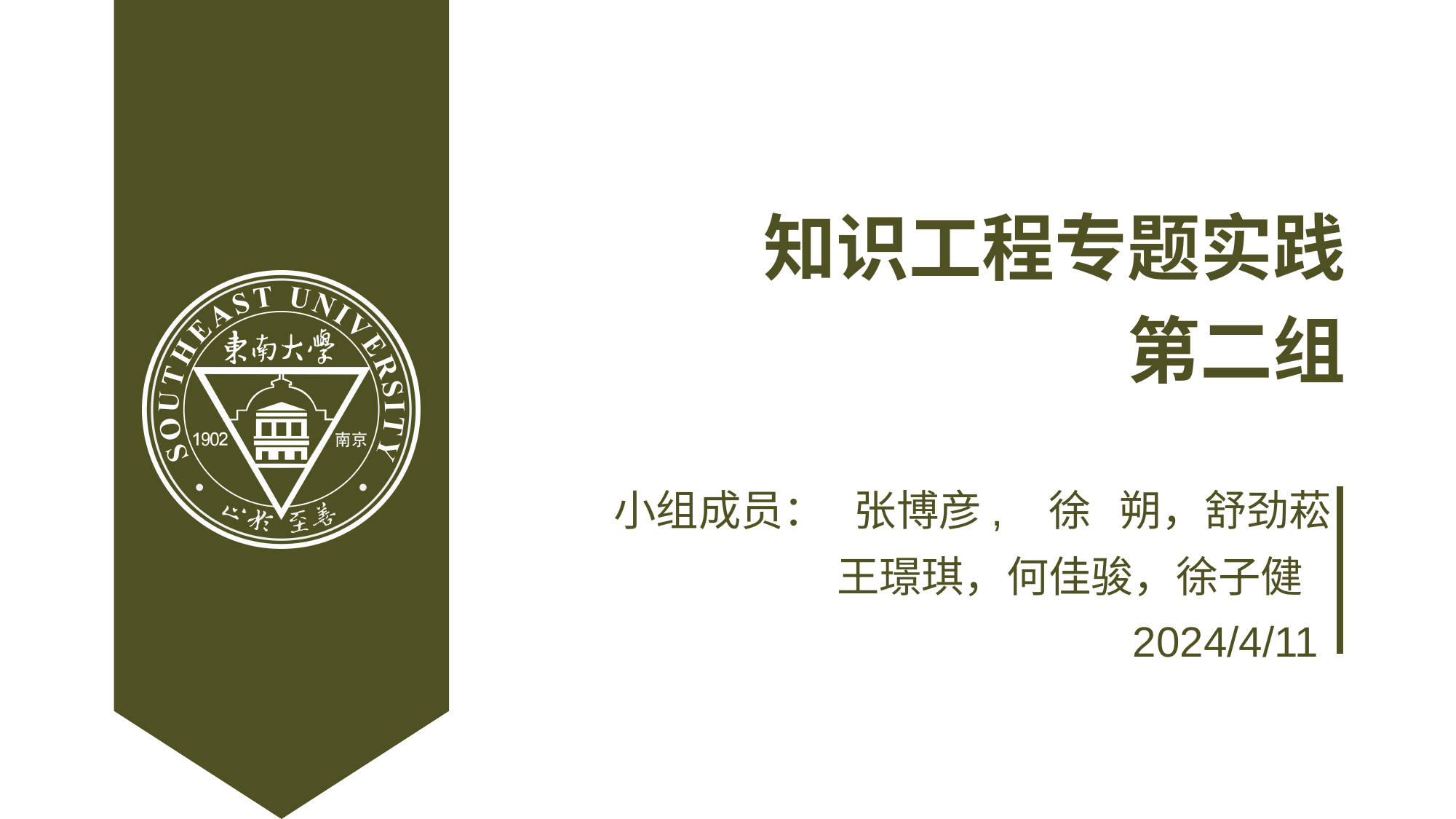

知识工程专题实践
第二组
小组成员：   张博彦,   徐   朔，舒劲菘
王璟琪，何佳骏，徐子健
2024/4/11